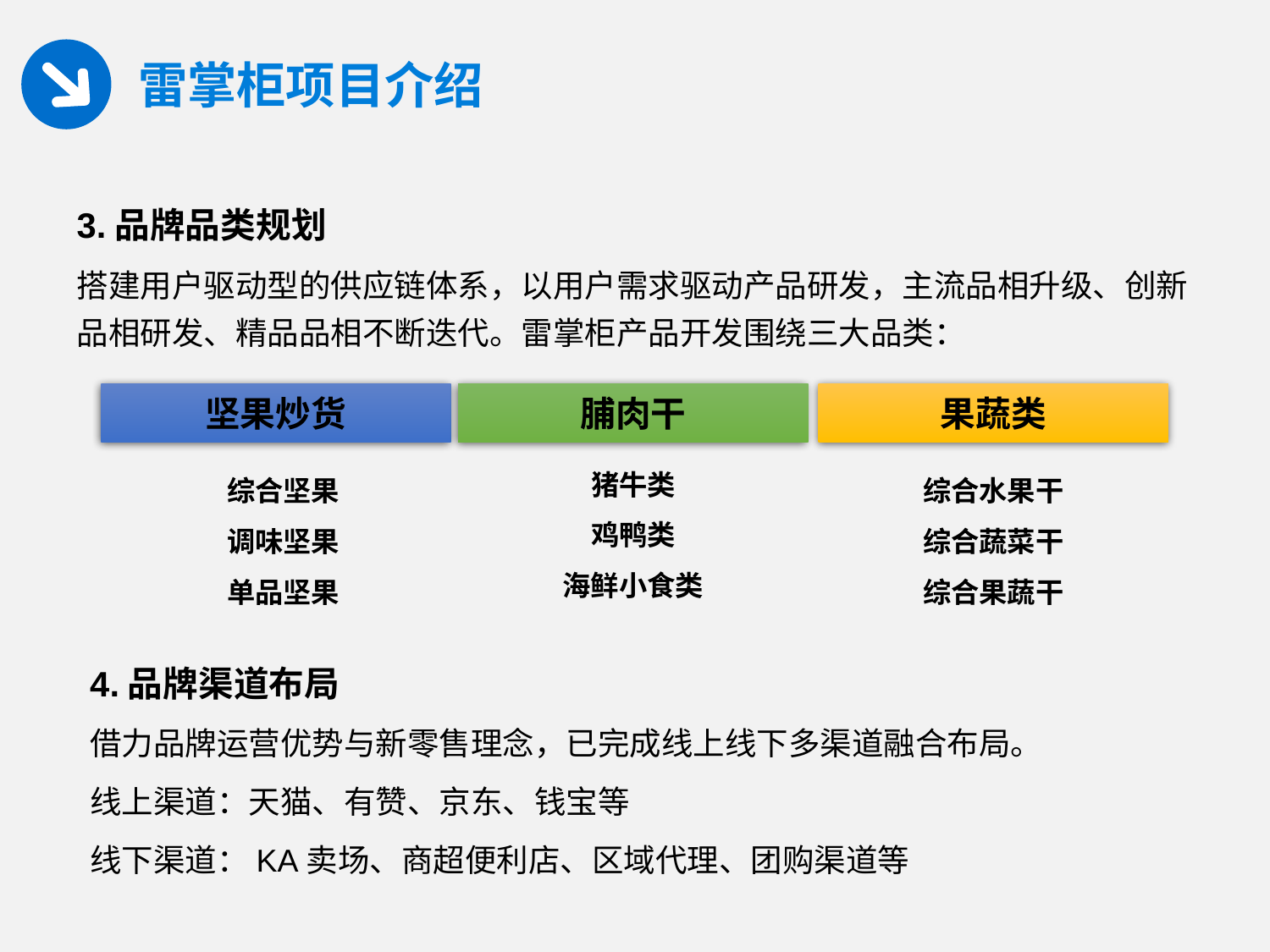

雷掌柜项目介绍
3.品牌品类规划
搭建用户驱动型的供应链体系，以用户需求驱动产品研发，主流品相升级、创新品相研发、精品品相不断迭代。雷掌柜产品开发围绕三大品类：
坚果炒货
脯肉干
果蔬类
猪牛类
鸡鸭类
海鲜小食类
综合坚果
调味坚果
单品坚果
综合水果干
综合蔬菜干
综合果蔬干
4.品牌渠道布局
借力品牌运营优势与新零售理念，已完成线上线下多渠道融合布局。
线上渠道：天猫、有赞、京东、钱宝等
线下渠道：KA卖场、商超便利店、区域代理、团购渠道等